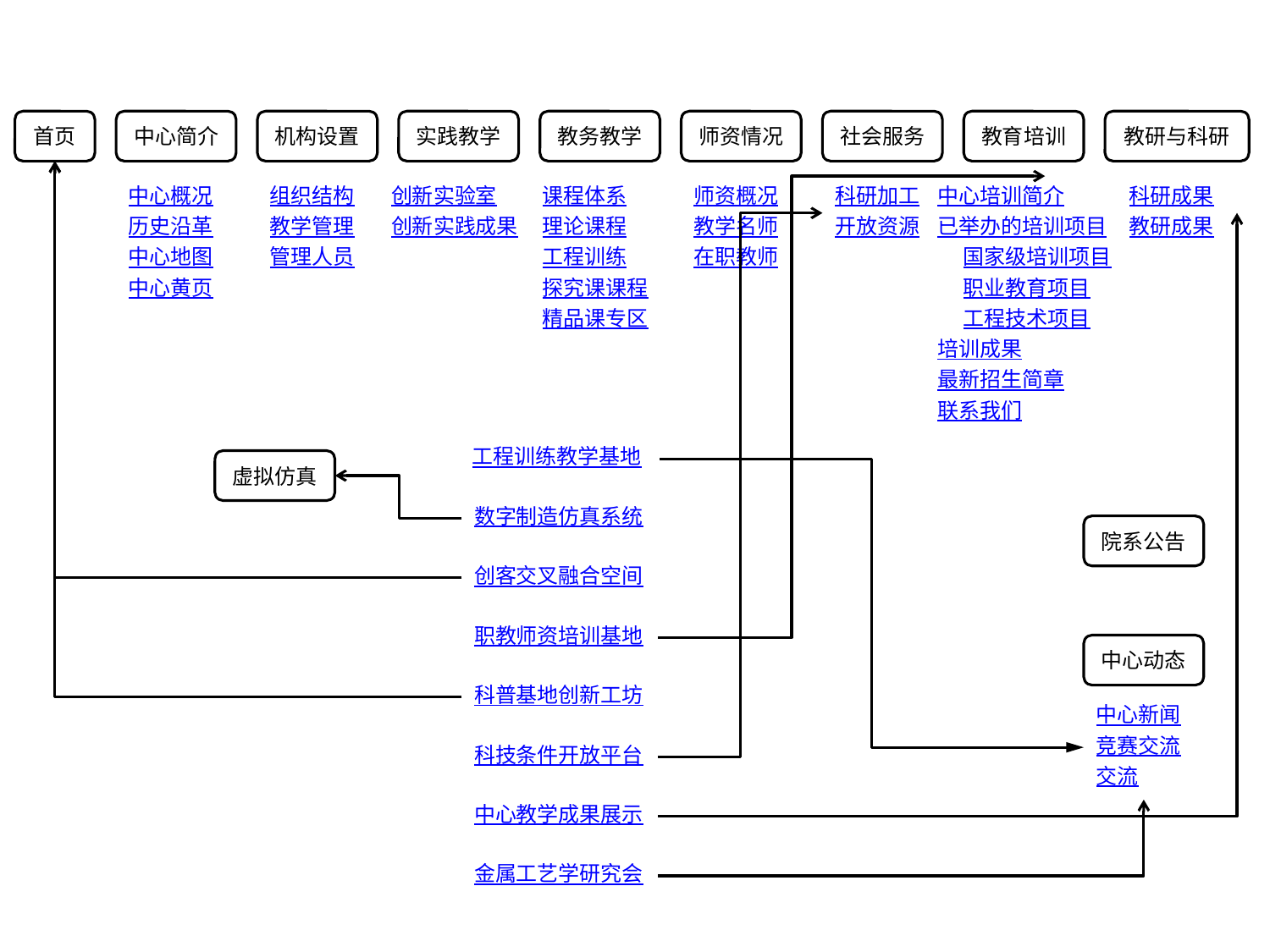

首页
中心简介
机构设置
实践教学
教务教学
师资情况
社会服务
教育培训
教研与科研
中心概况
历史沿革
中心地图
中心黄页
组织结构
教学管理
管理人员
创新实验室
创新实践成果
课程体系
理论课程
工程训练
探究课课程
精品课专区
师资概况
教学名师
在职教师
科研加工
开放资源
中心培训简介
已举办的培训项目
国家级培训项目
职业教育项目
工程技术项目
培训成果
最新招生简章
联系我们
科研成果
教研成果
工程训练教学基地
虚拟仿真
数字制造仿真系统
院系公告
创客交叉融合空间
职教师资培训基地
中心动态
科普基地创新工坊
中心新闻
竞赛交流
交流
科技条件开放平台
中心教学成果展示
金属工艺学研究会